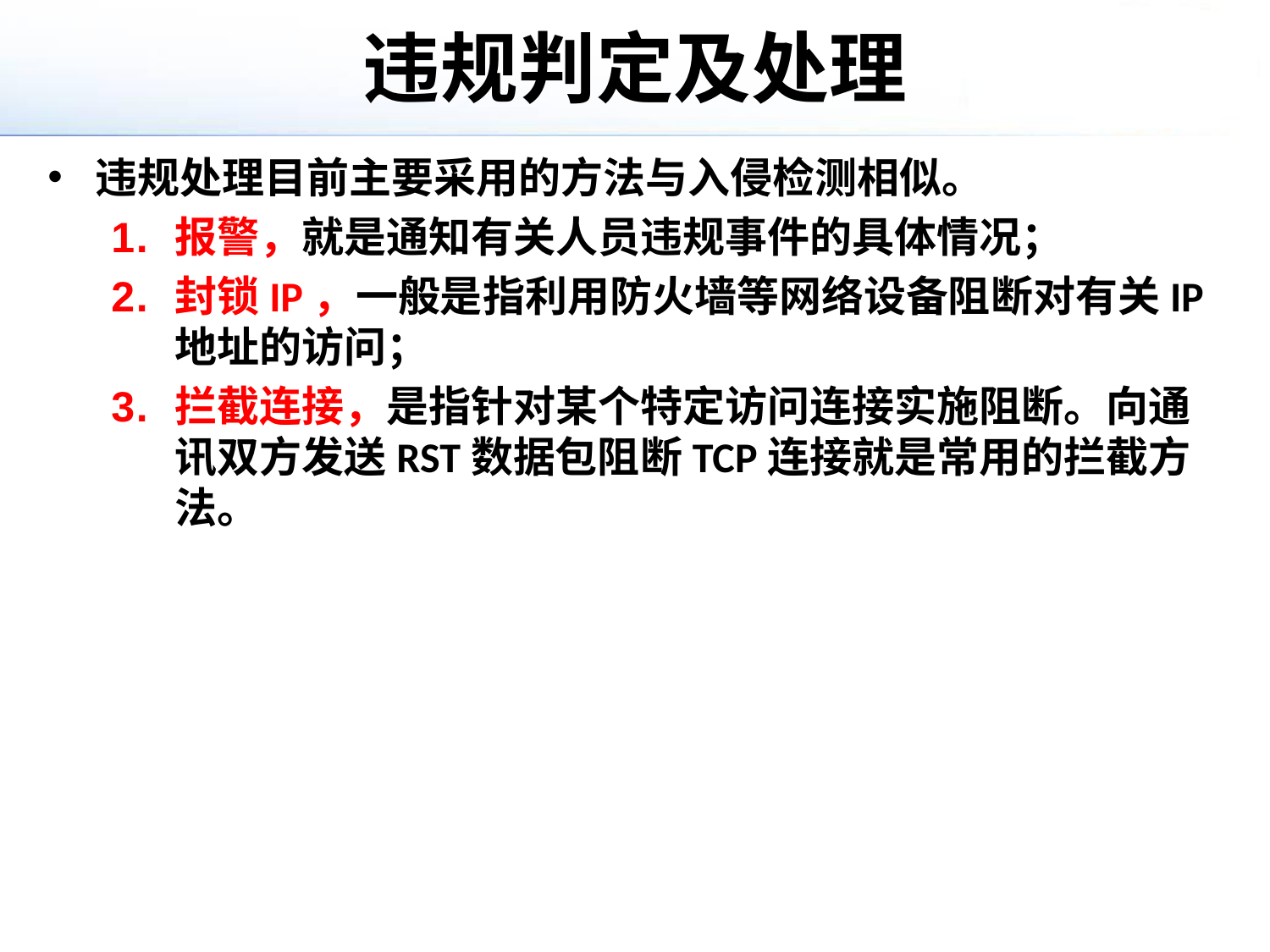

# 违规判定及处理
违规处理目前主要采用的方法与入侵检测相似。
报警，就是通知有关人员违规事件的具体情况；
封锁IP，一般是指利用防火墙等网络设备阻断对有关IP地址的访问；
拦截连接，是指针对某个特定访问连接实施阻断。向通讯双方发送RST数据包阻断TCP连接就是常用的拦截方法。